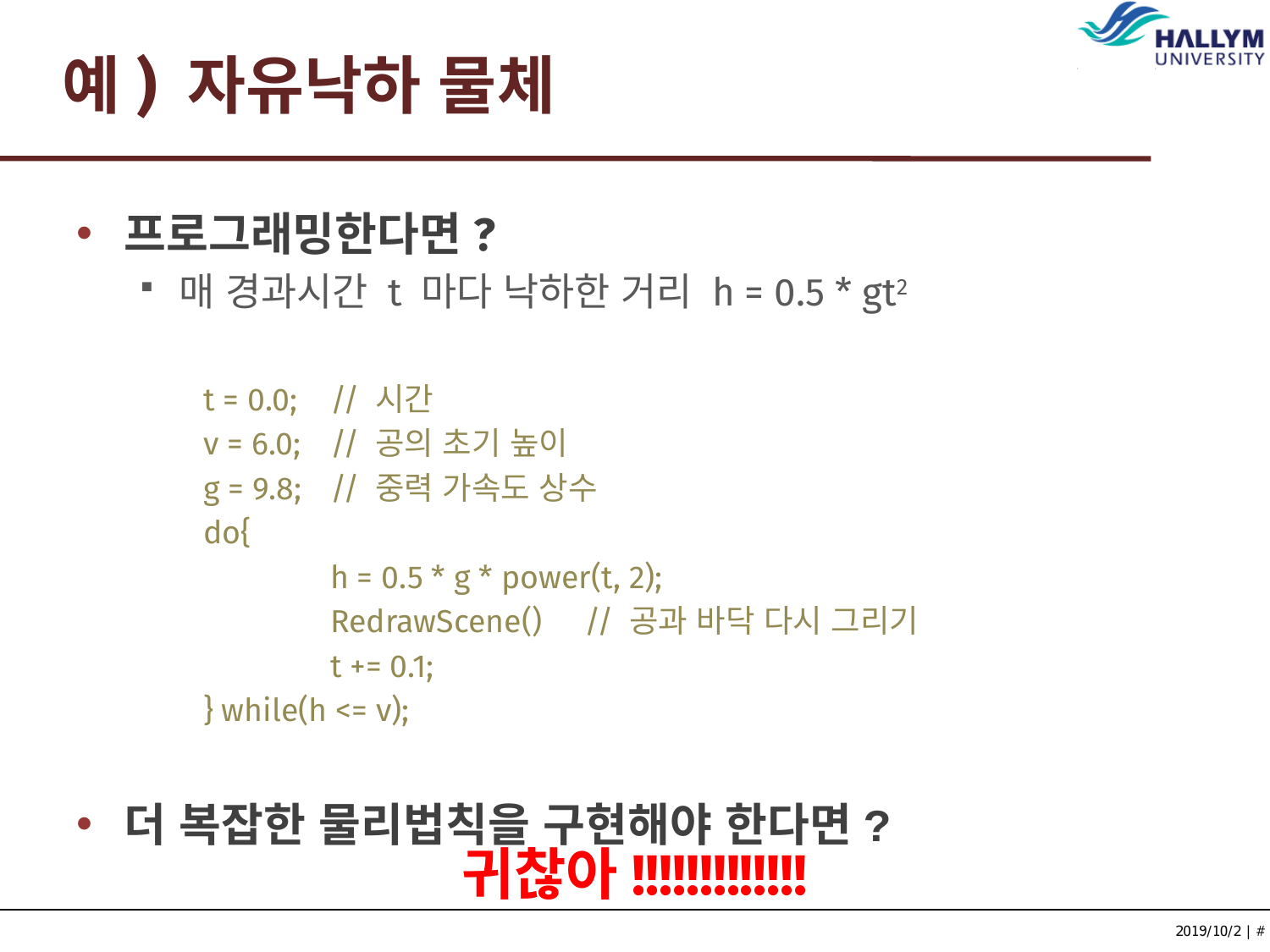

# 예) 자유낙하 물체
프로그래밍한다면?
매 경과시간 t 마다 낙하한 거리 h = 0.5 * gt2

t = 0.0;	// 시간
v = 6.0;	// 공의 초기 높이
g = 9.8;	// 중력 가속도 상수
do{
	h = 0.5 * g * power(t, 2);
	RedrawScene()	// 공과 바닥 다시 그리기
	t += 0.1;
} while(h <= v);

더 복잡한 물리법칙을 구현해야 한다면?
귀찮아!!!!!!!!!!!!!